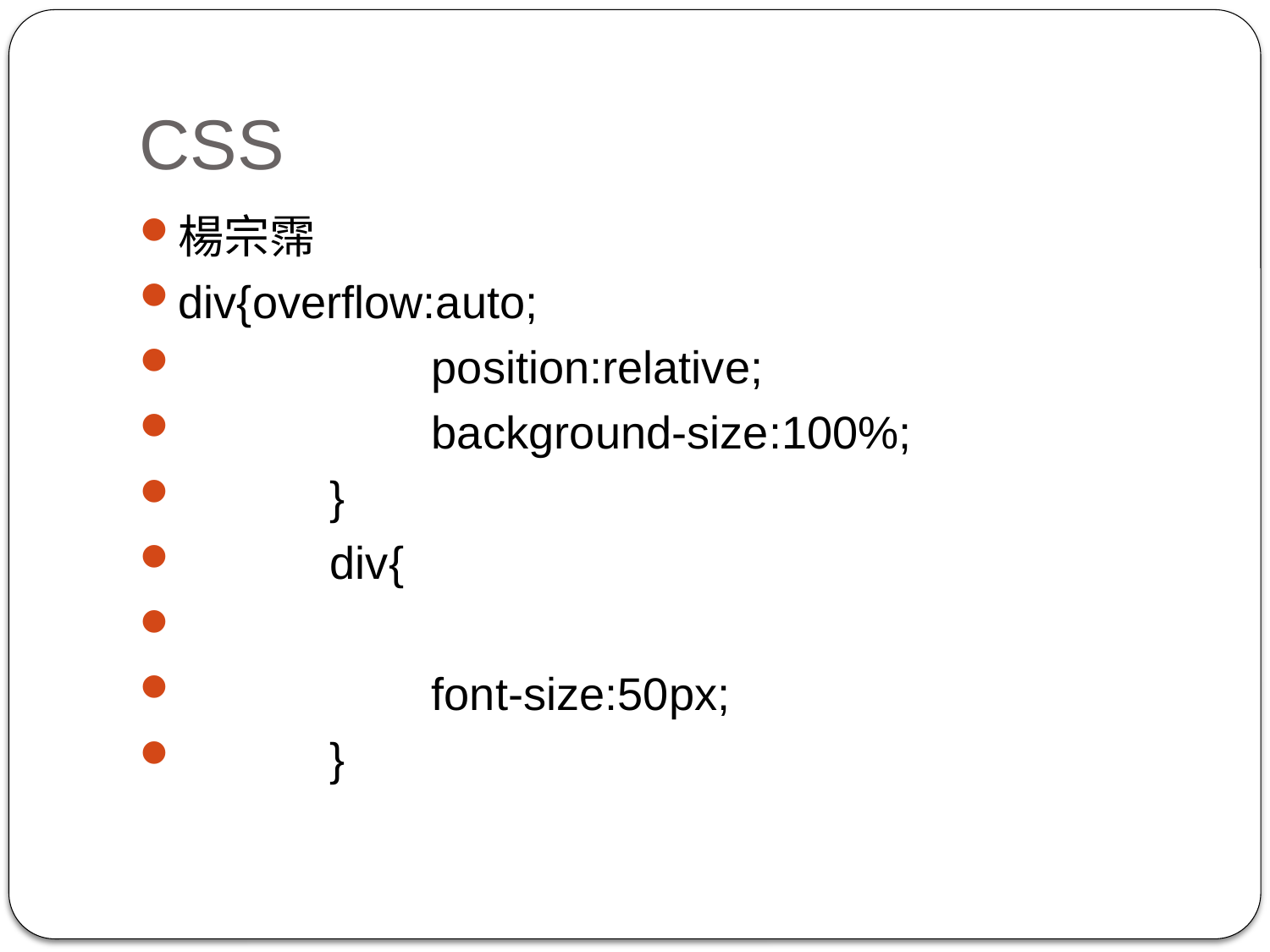

# CSS
楊宗霈
div{overflow:auto;
		position:relative;
		background-size:100%;
	  }
	  div{

		font-size:50px;
	  }